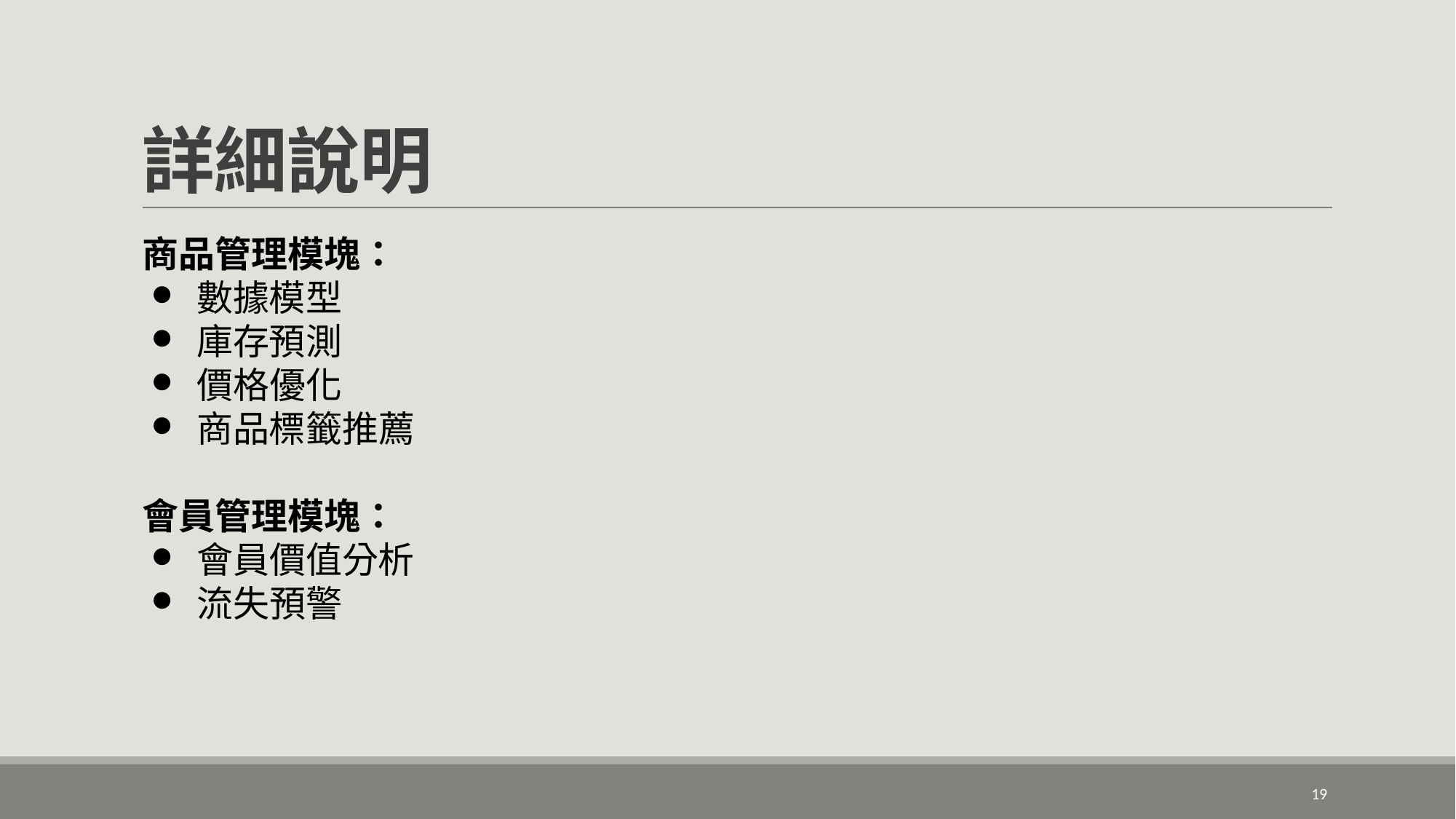

# 詳細說明
商品管理模塊：
數據模型
庫存預測
價格優化
商品標籤推薦

會員管理模塊：
會員價值分析
流失預警
19